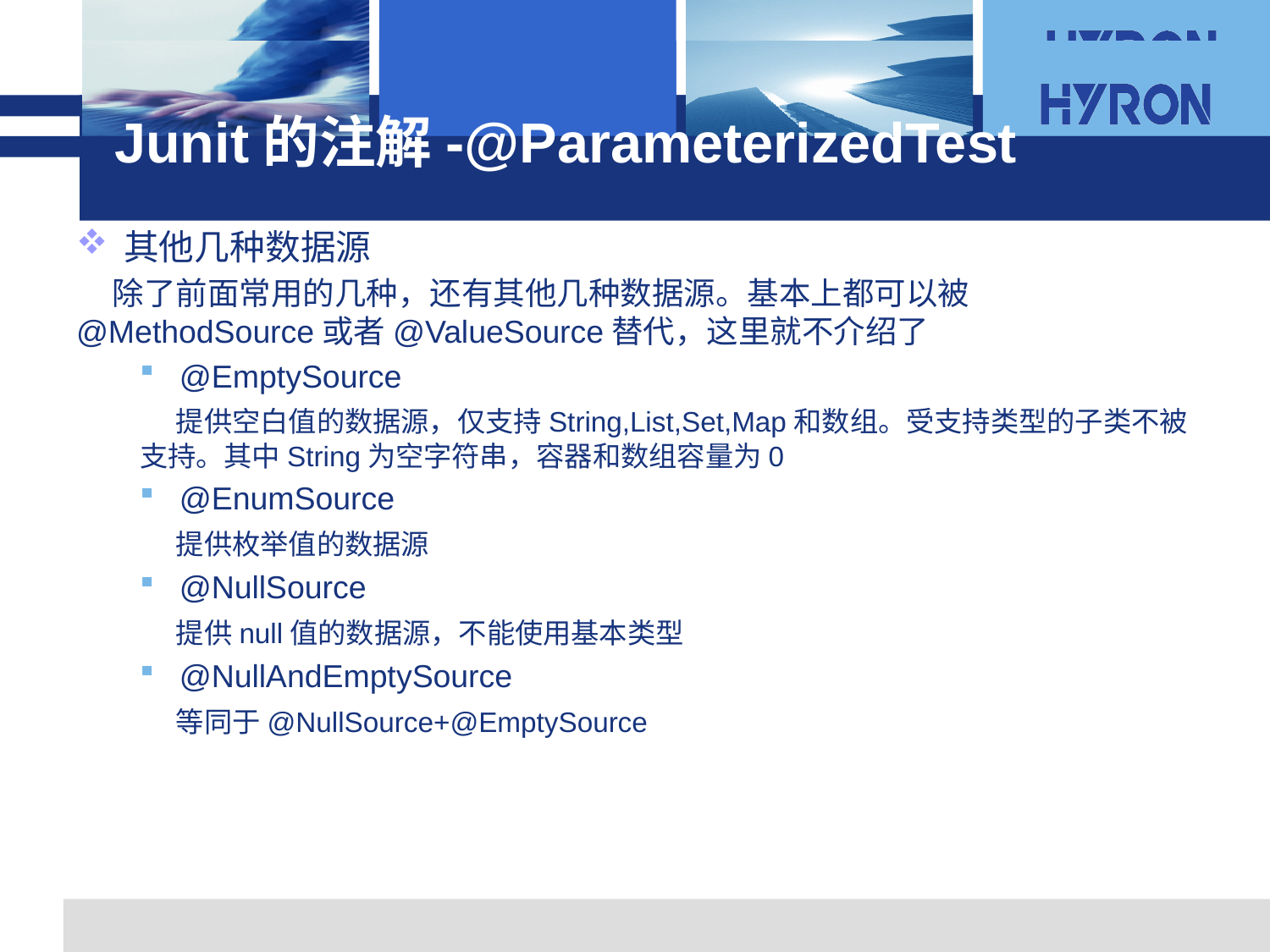

# Junit的注解-@ParameterizedTest
其他几种数据源
    除了前面常用的几种，还有其他几种数据源。基本上都可以被@MethodSource或者@ValueSource替代，这里就不介绍了
@EmptySource
    提供空白值的数据源，仅支持String,List,Set,Map和数组。受支持类型的子类不被支持。其中String为空字符串，容器和数组容量为0
@EnumSource
    提供枚举值的数据源
@NullSource
    提供null值的数据源，不能使用基本类型
@NullAndEmptySource
    等同于@NullSource+@EmptySource